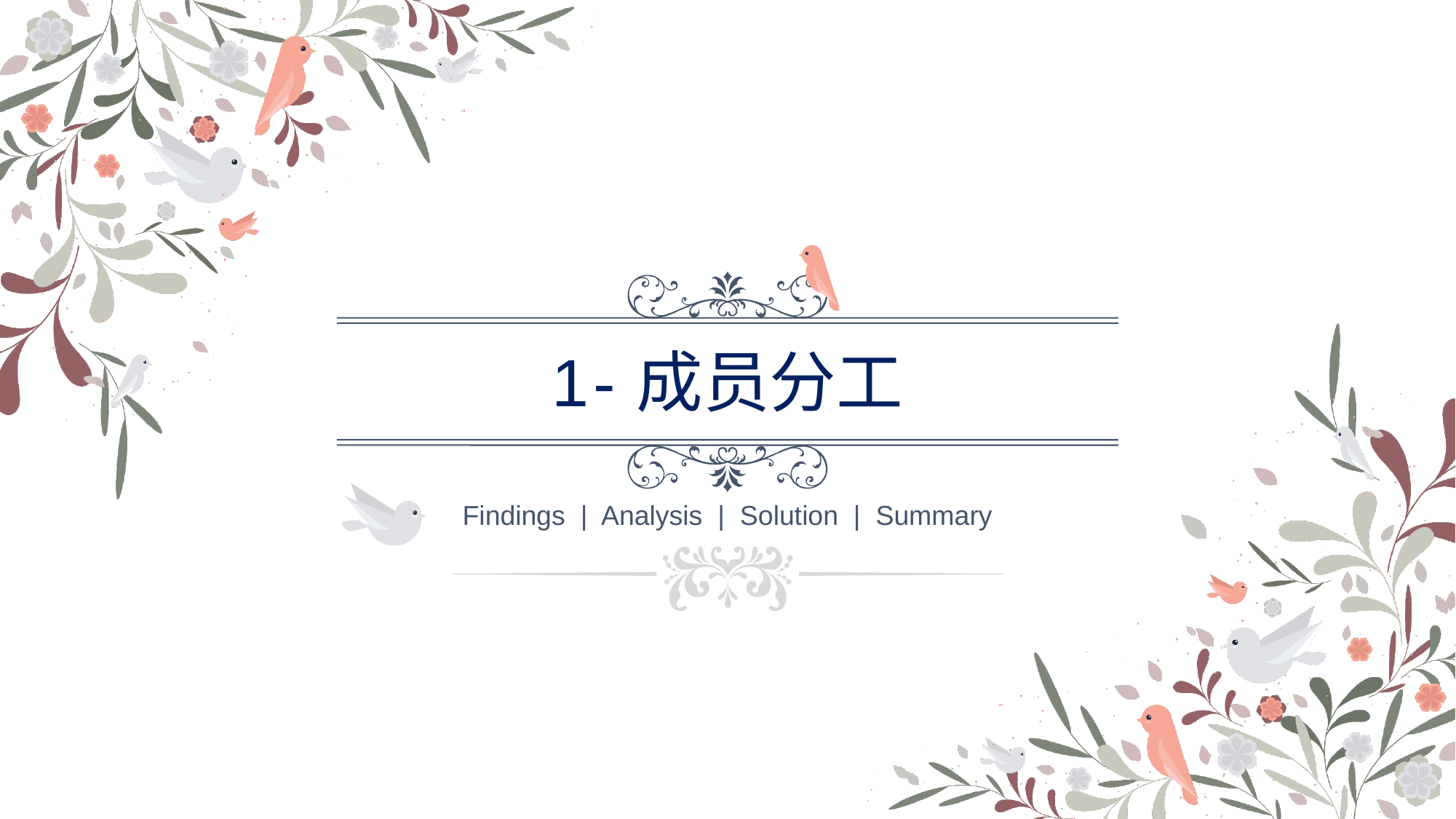

1-成员分工

Findings  |  Analysis  |  Solution  |  Summary